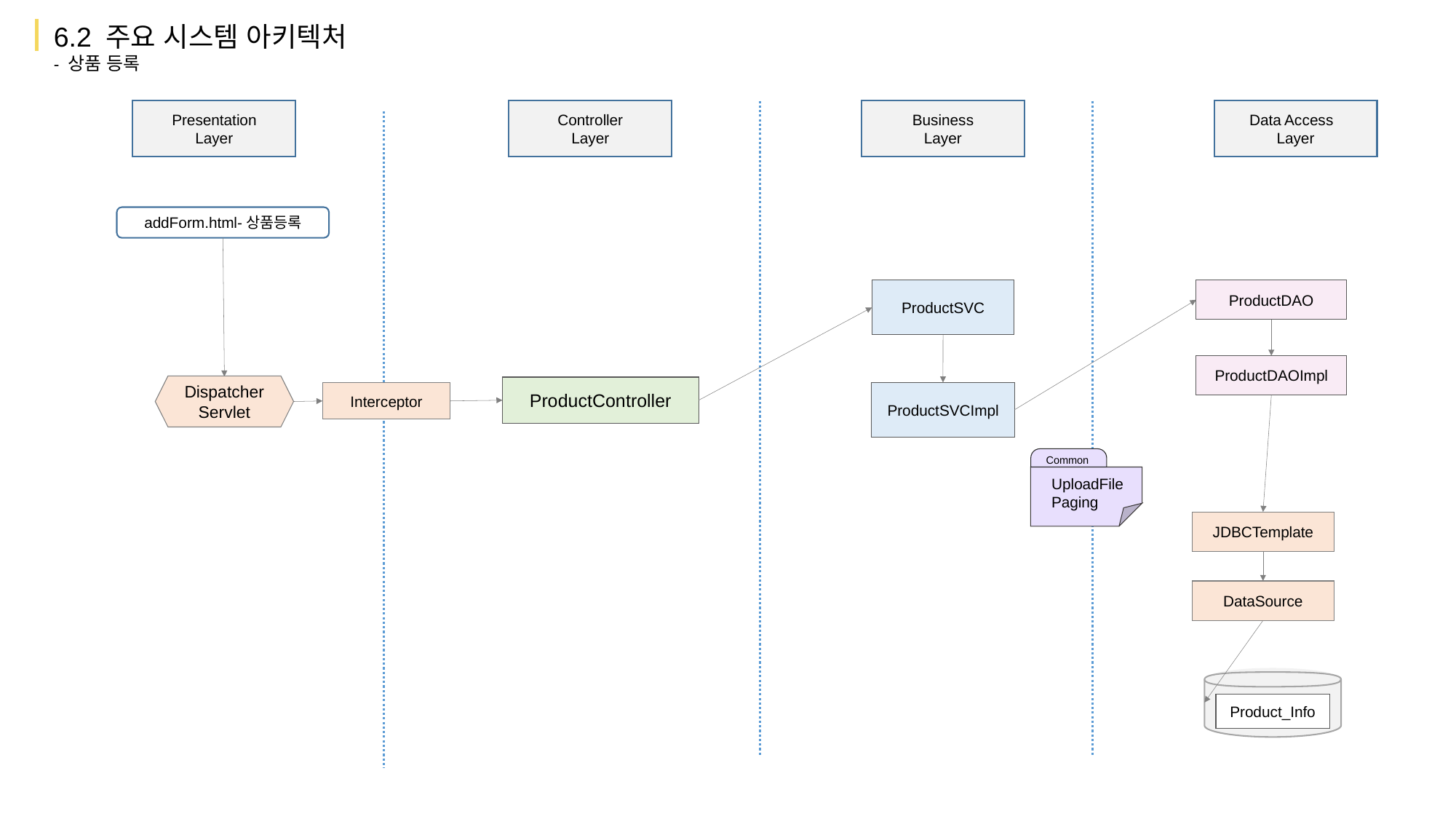

6.2 주요 시스템 아키텍처
- 상품 등록
Data Access
Layer
Business
Layer
Controller
Layer
Presentation
Layer
addForm.html-상품등록
ProductSVC
ProductDAO
ProductDAOImpl
Dispatcher
Servlet
ProductController
ProductSVCImpl
Interceptor
Common

UploadFile
Paging
JDBCTemplate
DataSource

Product_Info